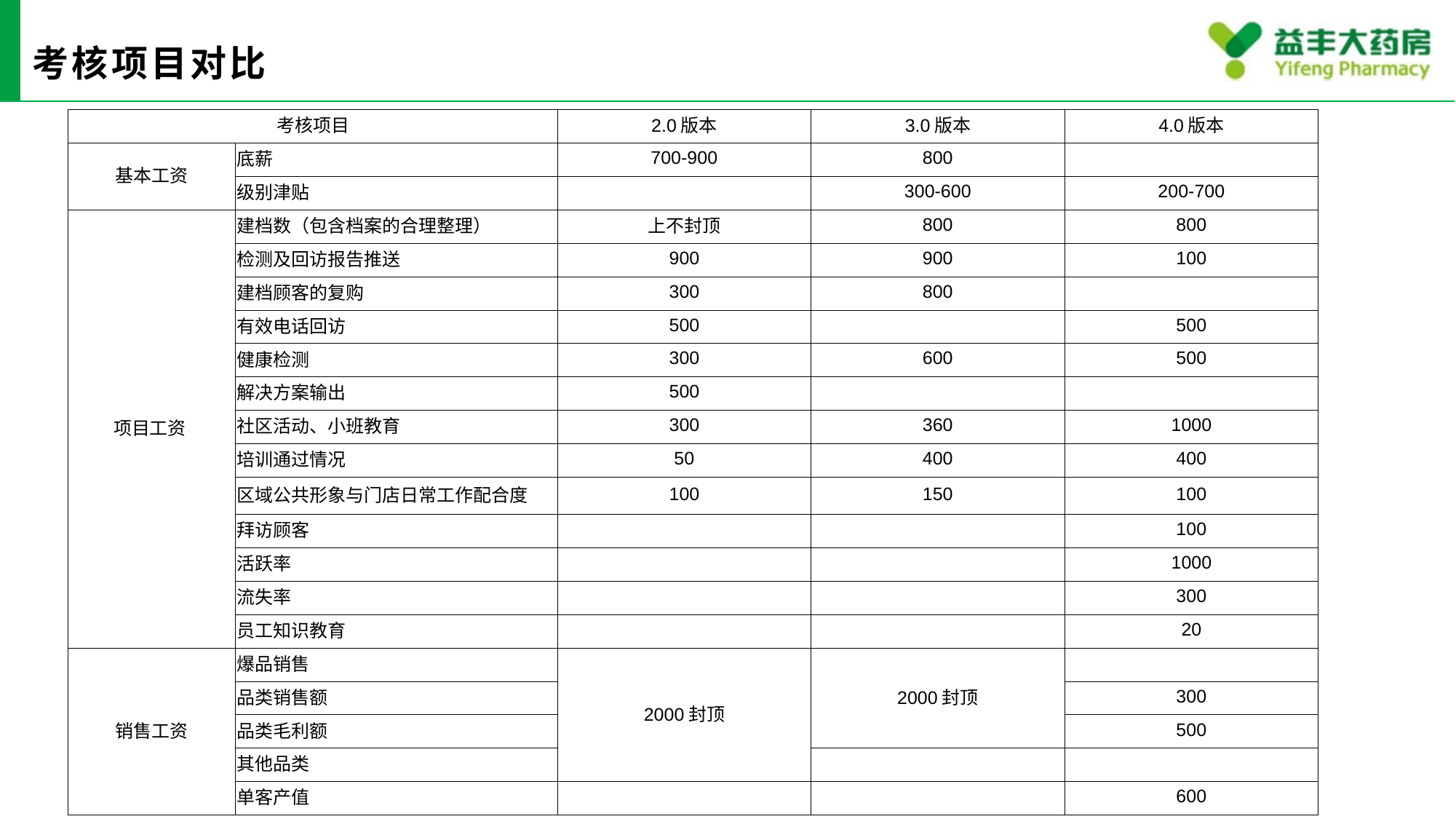

# 考核项目对比
| 考核项目 |  | 2.0版本 | 3.0版本 | 4.0版本 |
| --- | --- | --- | --- | --- |
| 基本工资 | 底薪 | 700-900 | 800 |  |
|  | 级别津贴 |  | 300-600 | 200-700 |
| 项目工资 | 建档数（包含档案的合理整理） | 上不封顶 | 800 | 800 |
|  | 检测及回访报告推送 | 900 | 900 | 100 |
|  | 建档顾客的复购 | 300 | 800 |  |
|  | 有效电话回访 | 500 |  | 500 |
|  | 健康检测 | 300 | 600 | 500 |
|  | 解决方案输出 | 500 |  |  |
|  | 社区活动、小班教育 | 300 | 360 | 1000 |
|  | 培训通过情况 | 50 | 400 | 400 |
|  | 区域公共形象与门店日常工作配合度 | 100 | 150 | 100 |
|  | 拜访顾客 |  |  | 100 |
|  | 活跃率 |  |  | 1000 |
|  | 流失率 |  |  | 300 |
|  | 员工知识教育 |  |  | 20 |
| 销售工资 | 爆品销售 | 2000封顶 | 2000封顶 |  |
|  | 品类销售额 |  |  | 300 |
|  | 品类毛利额 |  |  | 500 |
|  | 其他品类 |  |  |  |
|  | 单客产值 |  |  | 600 |